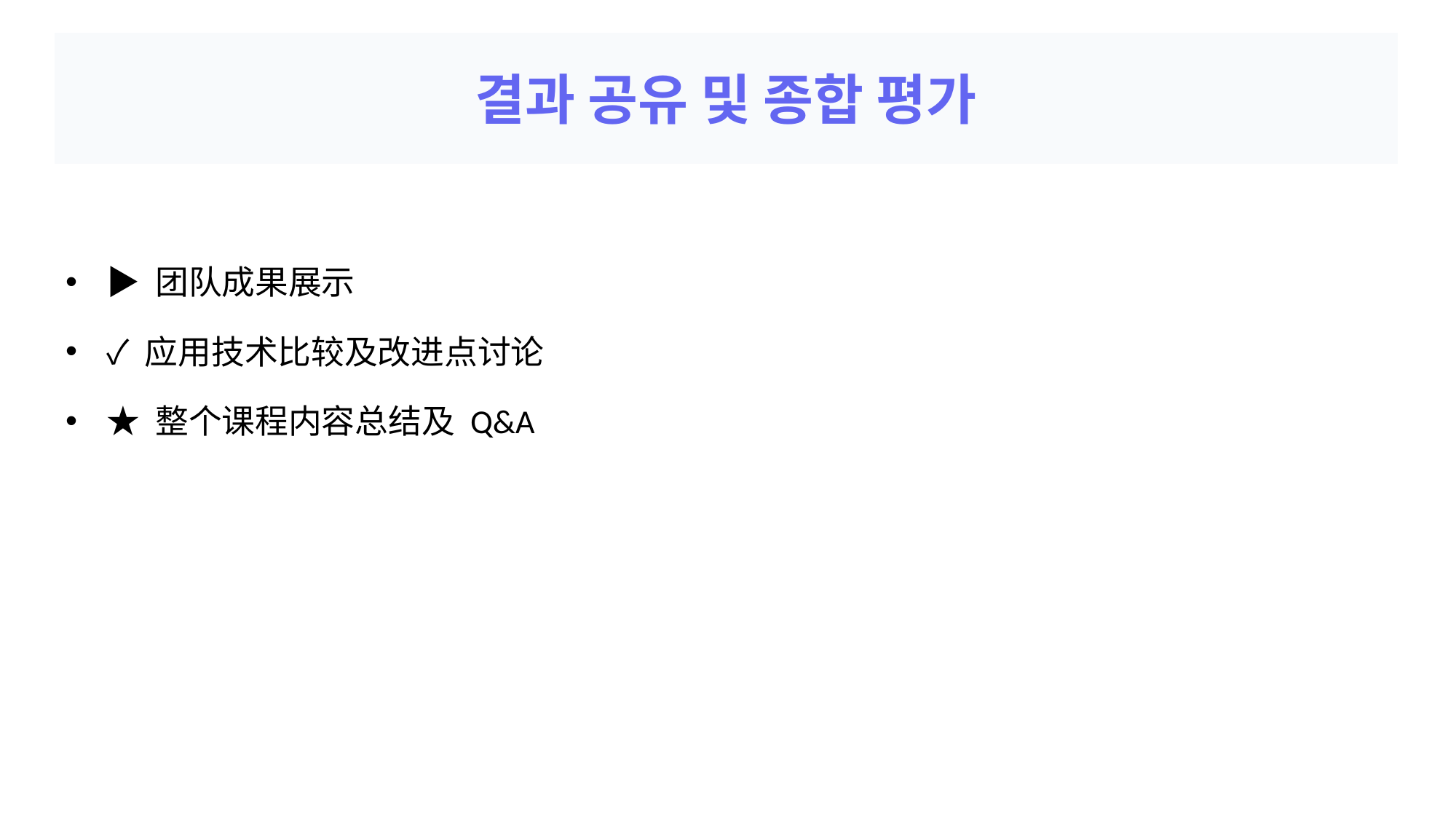

# 결과 공유 및 종합 평가

▶ 团队成果展示
✓ 应用技术比较及改进点讨论
★ 整个课程内容总结及 Q&A